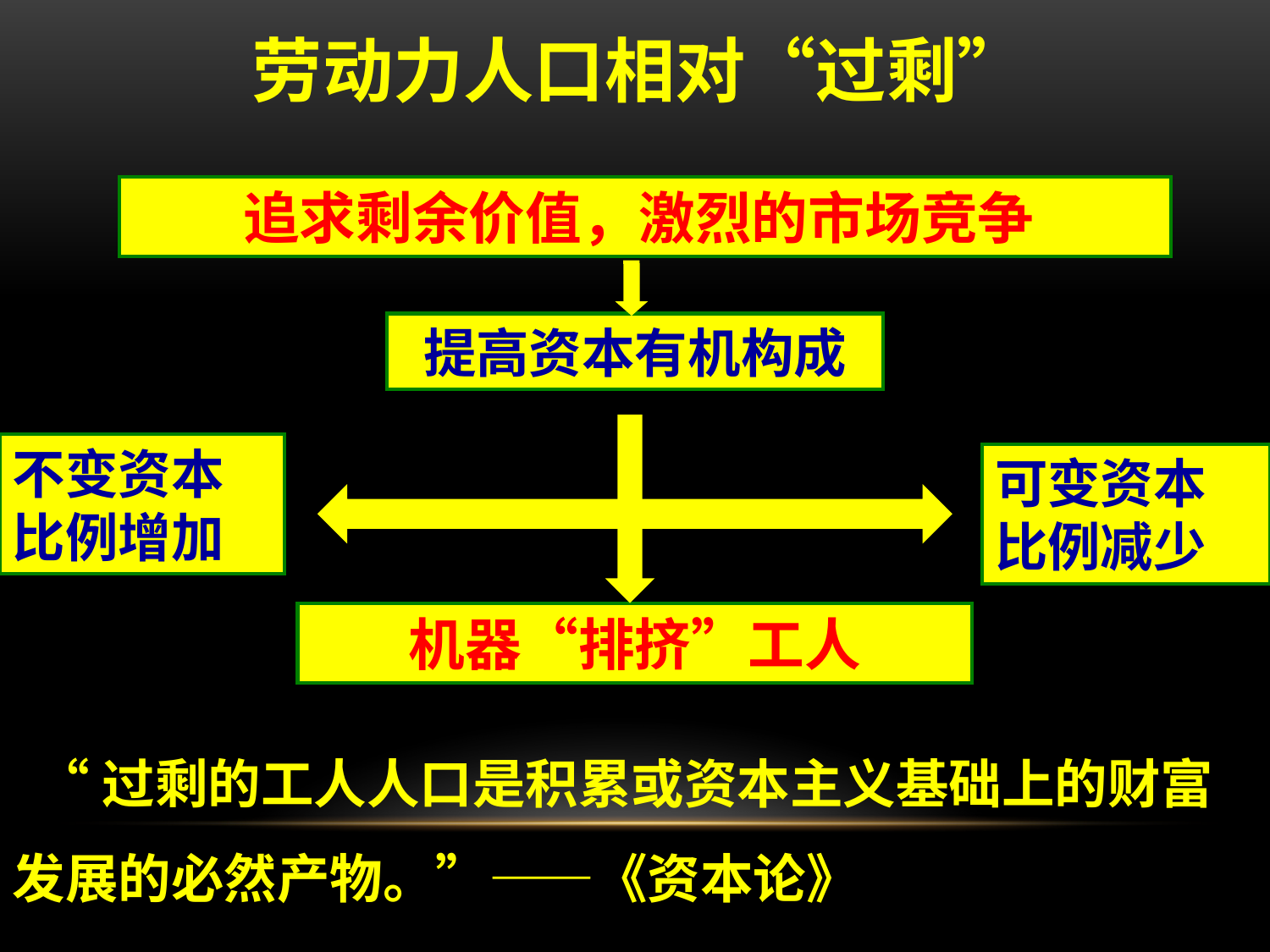

劳动力人口相对“过剩”
追求剩余价值，激烈的市场竞争

提高资本有机构成
不变资本比例增加
可变资本比例减少

机器“排挤”工人

  “过剩的工人人口是积累或资本主义基础上的财富发展的必然产物。”——《资本论》